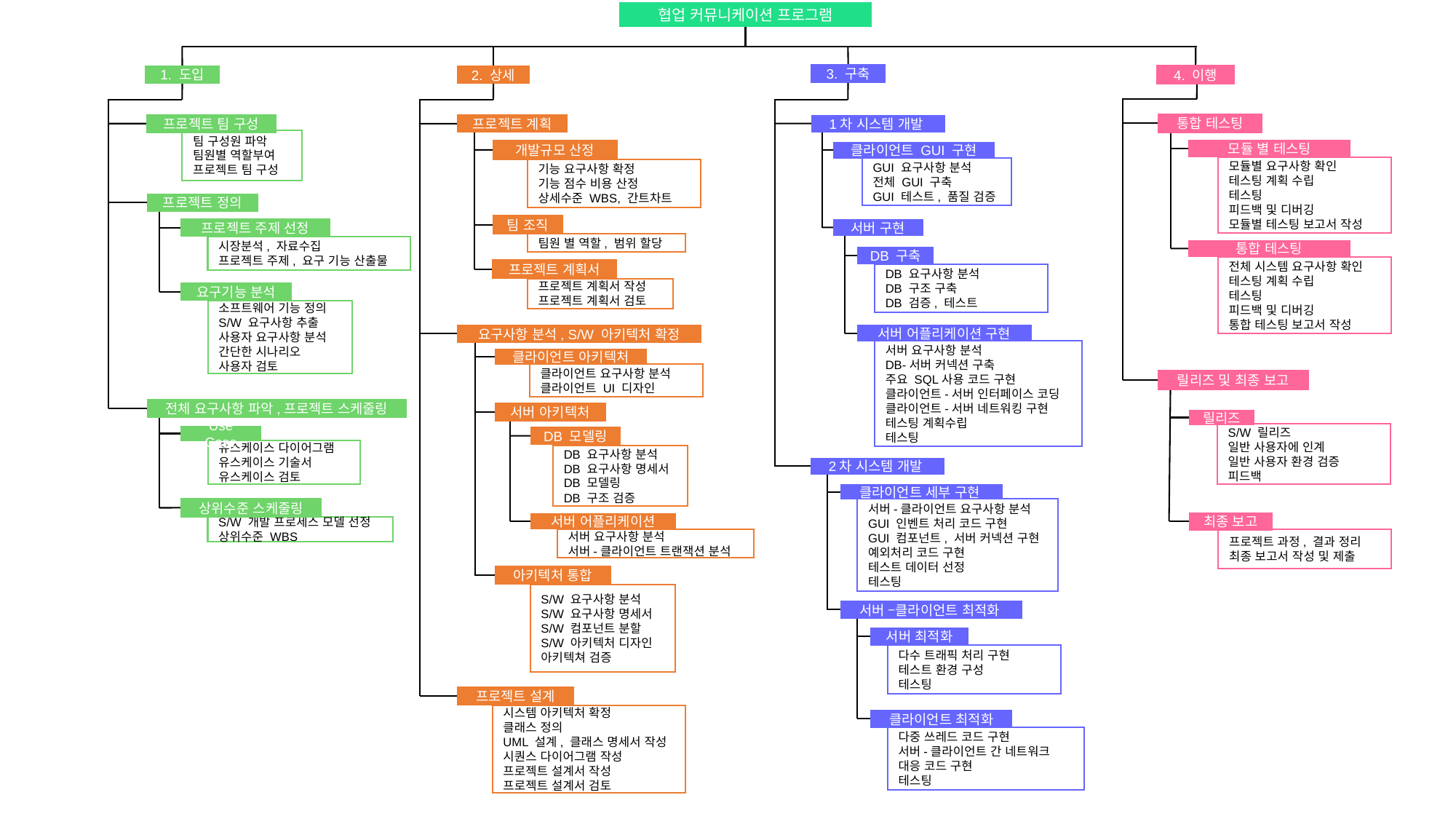

협업 커뮤니케이션 프로그램
3. 구축
4. 이행
1. 도입
2. 상세
통합 테스팅
프로젝트 팀 구성
프로젝트 계획
1차 시스템 개발
팀 구성원 파악
팀원별 역할부여
프로젝트 팀 구성
개발규모 산정
모듈 별 테스팅
클라이언트 GUI 구현
모듈별 요구사항 확인
테스팅 계획 수립
테스팅
피드백 및 디버깅
모듈별 테스팅 보고서 작성
GUI 요구사항 분석
전체 GUI 구축
GUI 테스트, 품질 검증
기능 요구사항 확정
기능 점수 비용 산정
상세수준 WBS, 간트차트
프로젝트 정의
팀 조직
프로젝트 주제 선정
서버 구현
팀원 별 역할, 범위 할당
시장분석, 자료수집
프로젝트 주제, 요구 기능 산출물
통합 테스팅
DB 구축
전체 시스템 요구사항 확인
테스팅 계획 수립
테스팅
피드백 및 디버깅
통합 테스팅 보고서 작성
프로젝트 계획서
DB 요구사항 분석
DB 구조 구축
DB 검증, 테스트
프로젝트 계획서 작성
프로젝트 계획서 검토
요구기능 분석
소프트웨어 기능 정의
S/W 요구사항 추출
사용자 요구사항 분석
간단한 시나리오
사용자 검토
요구사항 분석, S/W 아키텍처 확정
서버 어플리케이션 구현
서버 요구사항 분석
DB-서버 커넥션 구축
주요 SQL사용 코드 구현
클라이언트-서버 인터페이스 코딩
클라이언트-서버 네트워킹 구현
테스팅 계획수립
테스팅
클라이언트 아키텍처
클라이언트 요구사항 분석
클라이언트 UI 디자인
릴리즈 및 최종 보고
전체 요구사항 파악,프로젝트 스케줄링
서버 아키텍처
릴리즈
S/W 릴리즈
일반 사용자에 인계
일반 사용자 환경 검증
피드백
Use Case
DB 모델링
유스케이스 다이어그램
유스케이스 기술서
유스케이스 검토
DB 요구사항 분석
DB 요구사항 명세서
DB 모델링
DB 구조 검증
2차 시스템 개발
클라이언트 세부 구현
상위수준 스케줄링
서버-클라이언트 요구사항 분석
GUI 인벤트 처리 코드 구현
GUI 컴포넌트, 서버 커넥션 구현
예외처리 코드 구현
테스트 데이터 선정
테스팅
최종 보고
서버 어플리케이션
S/W 개발 프로세스 모델 선정
상위수준 WBS
프로젝트 과정, 결과 정리
최종 보고서 작성 및 제출
서버 요구사항 분석
서버-클라이언트 트랜잭션 분석
아키텍처 통합
S/W 요구사항 분석S/W 요구사항 명세서
S/W 컴포넌트 분할
S/W 아키텍처 디자인
아키텍쳐 검증
서버 –클라이언트 최적화
서버 최적화
다수 트래픽 처리 구현
테스트 환경 구성
테스팅
프로젝트 설계
시스템 아키텍처 확정
클래스 정의
UML 설계, 클래스 명세서 작성
시퀀스 다이어그램 작성
프로젝트 설계서 작성
프로젝트 설계서 검토
클라이언트 최적화
다중 쓰레드 코드 구현
서버-클라이언트 간 네트워크 대응 코드 구현
테스팅